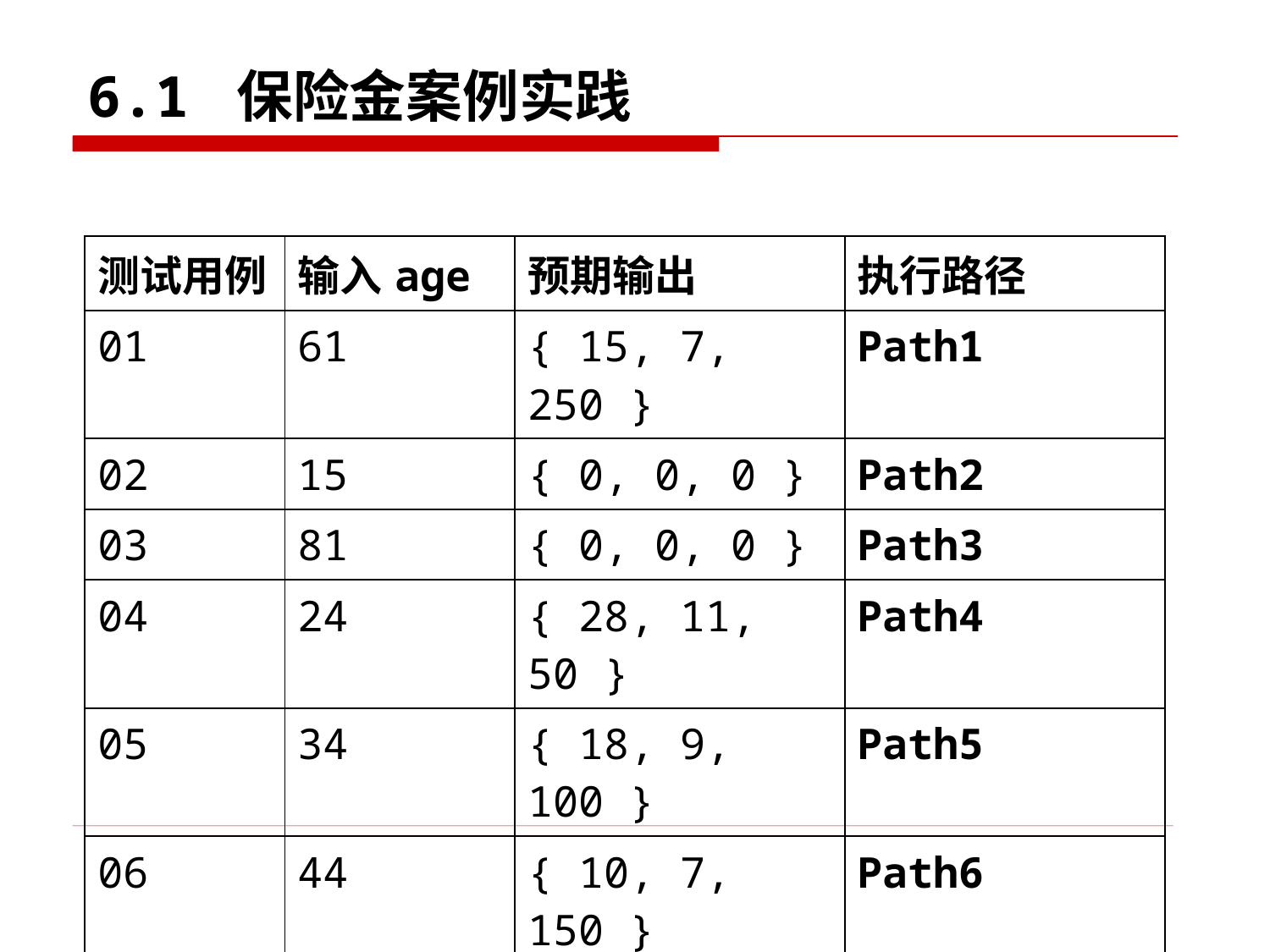

6.1 保险金案例实践
| 测试用例 | 输入age | 预期输出 | 执行路径 |
| --- | --- | --- | --- |
| 01 | 61 | { 15, 7, 250 } | Path1 |
| 02 | 15 | { 0, 0, 0 } | Path2 |
| 03 | 81 | { 0, 0, 0 } | Path3 |
| 04 | 24 | { 28, 11, 50 } | Path4 |
| 05 | 34 | { 18, 9, 100 } | Path5 |
| 06 | 44 | { 10, 7, 150 } | Path6 |
| 07 | 59 | { 8, 5, 200 } | Path7 |